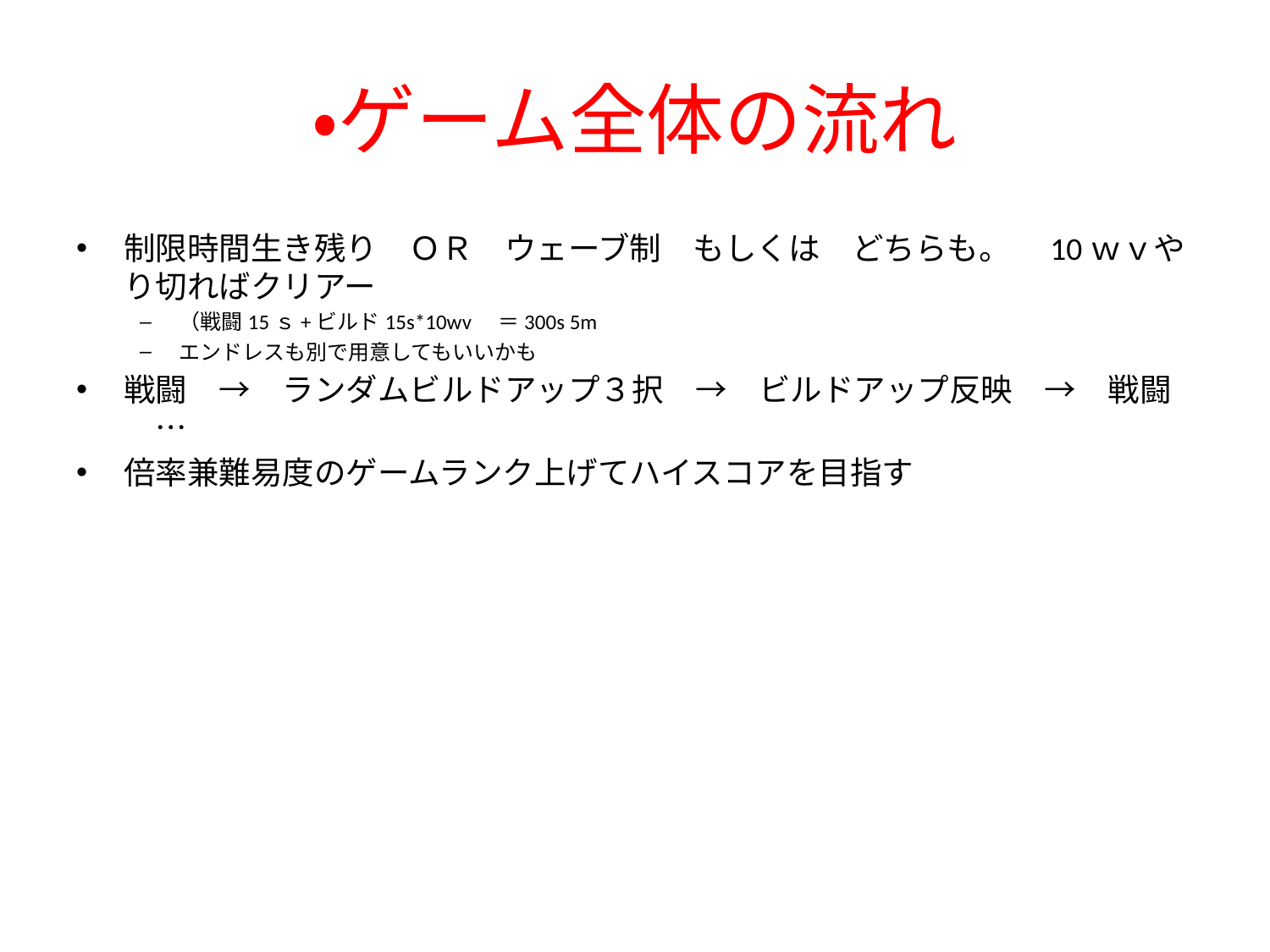

# ・ゲーム全体の流れ
制限時間生き残り　ＯＲ　ウェーブ制　もしくは　どちらも。　10ｗｖやり切ればクリアー
（戦闘15ｓ+ビルド15s*10wv　＝300s 5m
エンドレスも別で用意してもいいかも
戦闘　→　ランダムビルドアップ３択　→　ビルドアップ反映　→　戦闘　…
倍率兼難易度のゲームランク上げてハイスコアを目指す